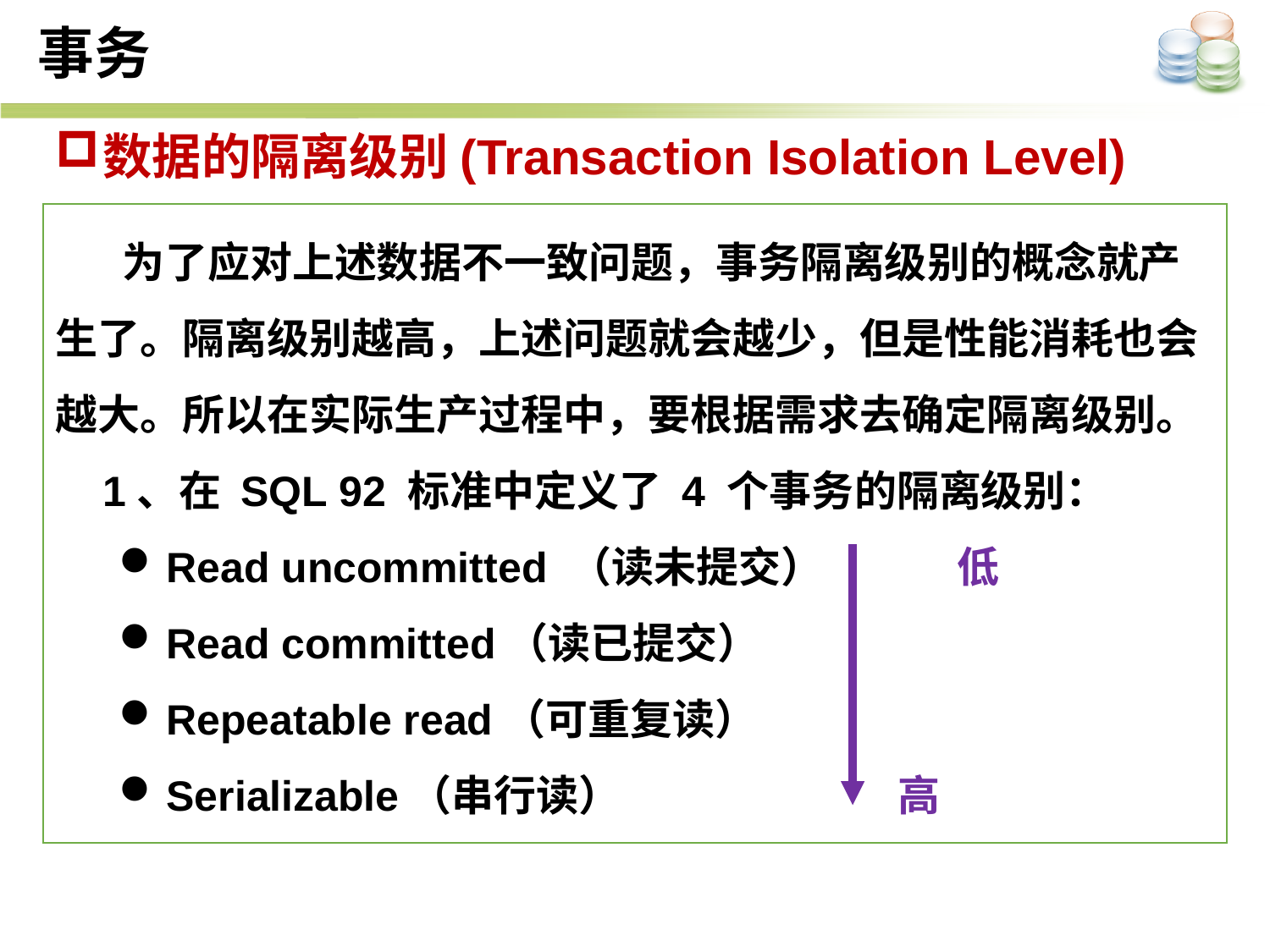

事务
数据的隔离级别(Transaction Isolation Level)
      为了应对上述数据不一致问题，事务隔离级别的概念就产生了。隔离级别越高，上述问题就会越少，但是性能消耗也会越大。所以在实际生产过程中，要根据需求去确定隔离级别。
    1、在 SQL 92 标准中定义了 4 个事务的隔离级别：
Read uncommitted （读未提交）              低
Read committed（读已提交）
Repeatable read（可重复读）
Serializable（串行读）                             高
30